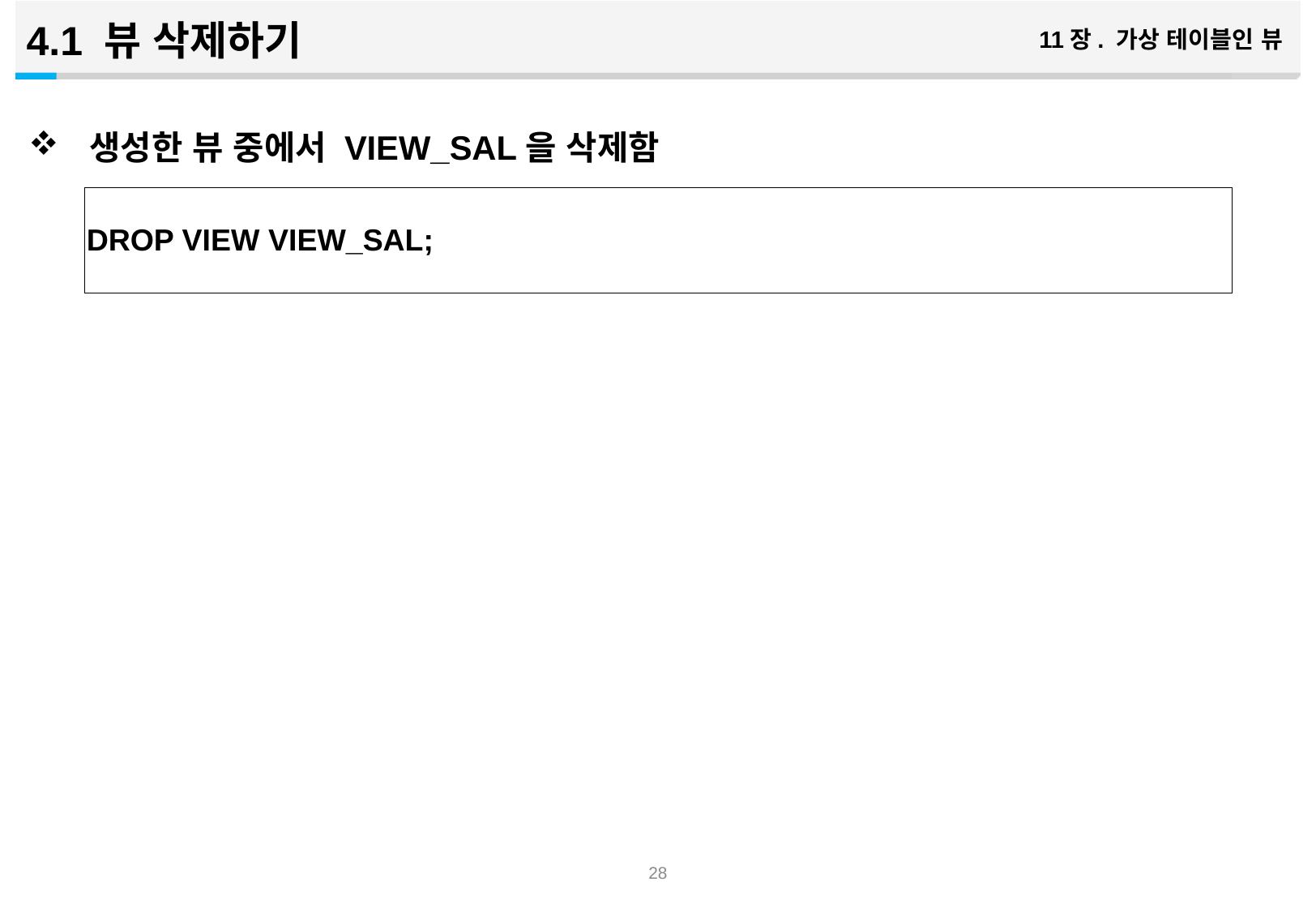

4.1 뷰 삭제하기
11장. 가상 테이블인 뷰
생성한 뷰 중에서 VIEW_SAL을 삭제함
| DROP VIEW VIEW\_SAL; |
| --- |
28